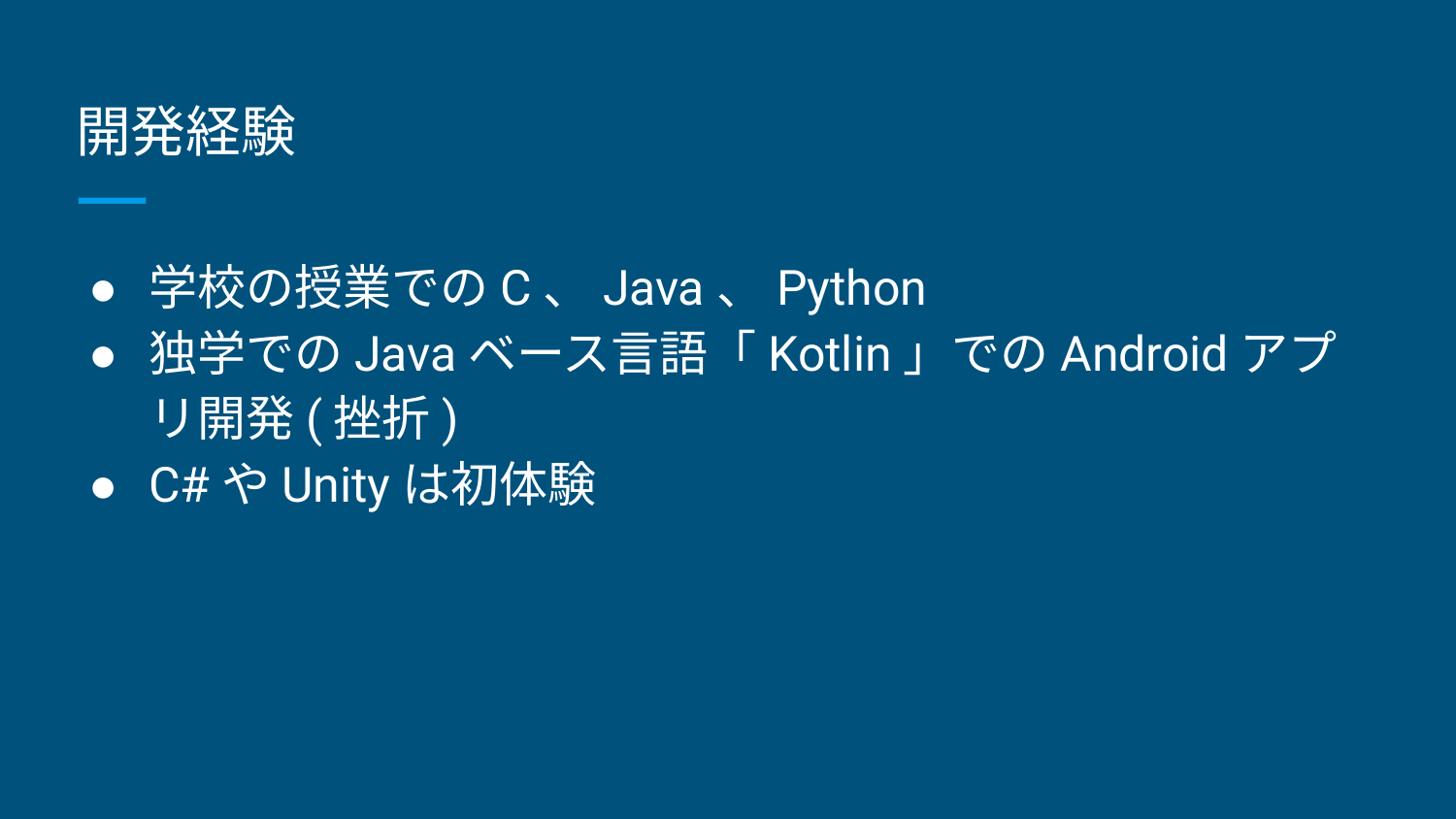

開発経験
学校の授業でのC、Java、Python
独学でのJavaベース言語「Kotlin」でのAndroidアプリ開発(挫折)
C#やUnityは初体験